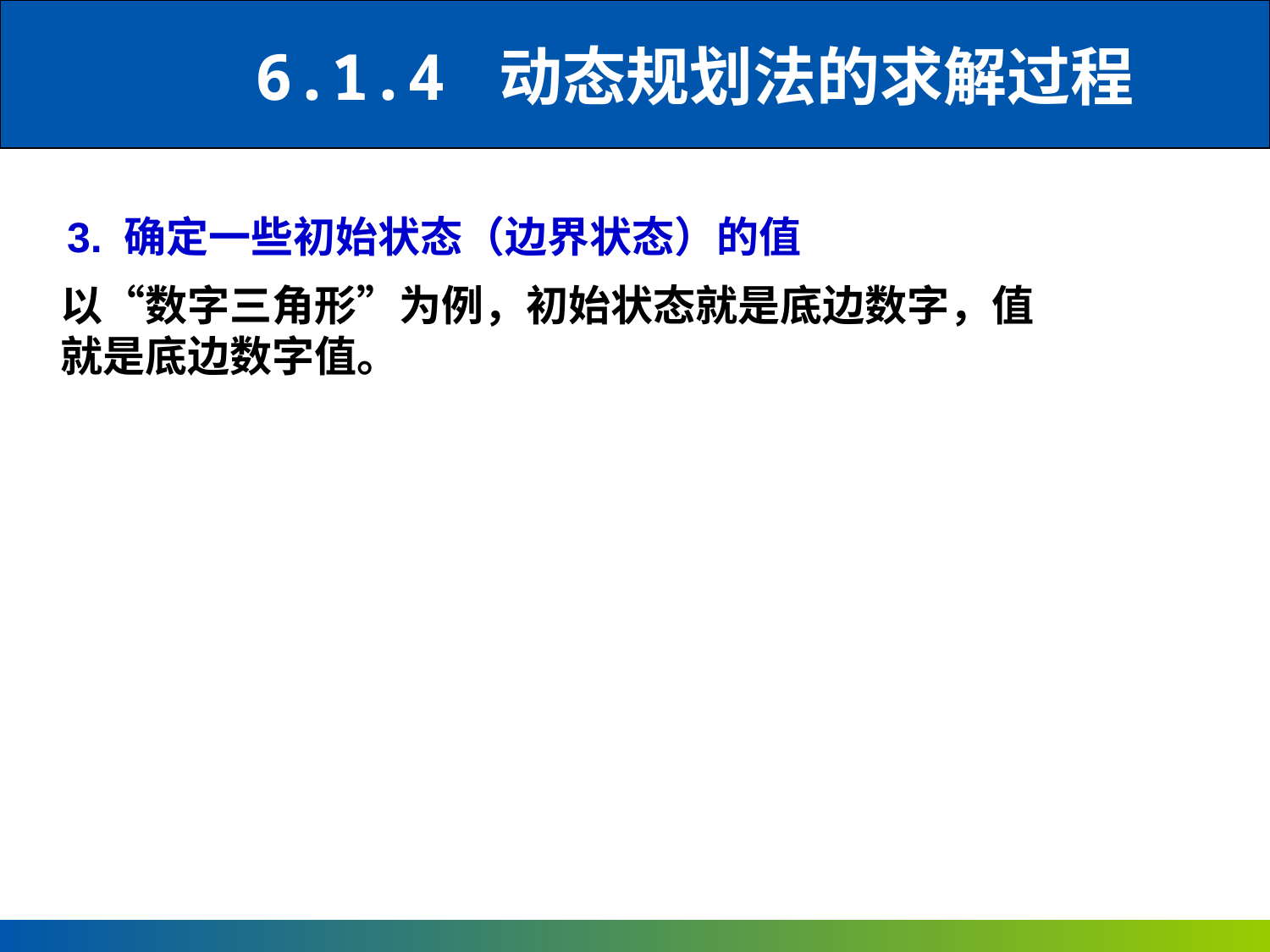

6.1.4 动态规划法的求解过程
3. 确定一些初始状态（边界状态）的值
以“数字三角形”为例，初始状态就是底边数字，值就是底边数字值。